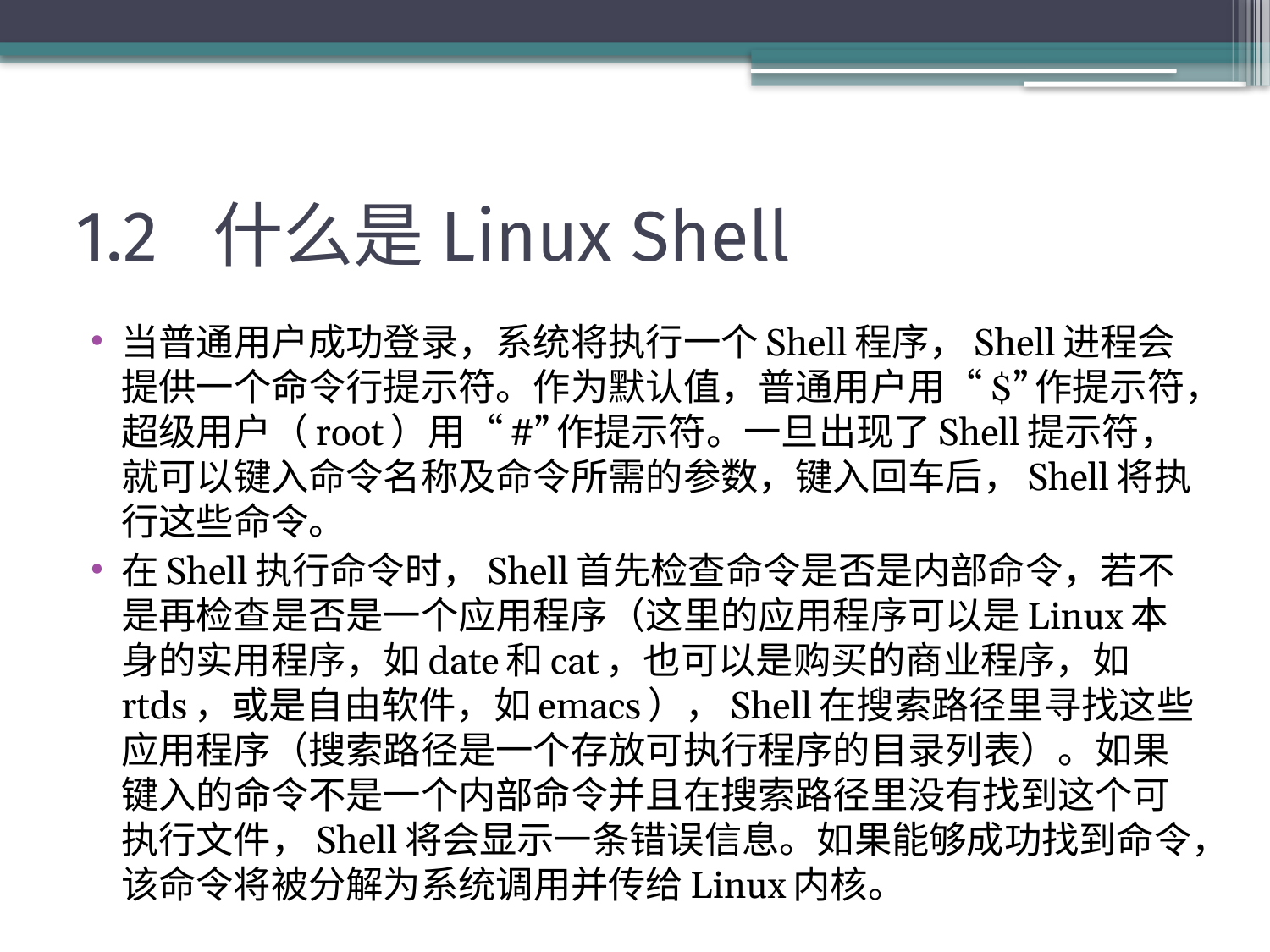

# 1.2  什么是Linux Shell
当普通用户成功登录，系统将执行一个Shell程序，Shell进程会提供一个命令行提示符。作为默认值，普通用户用“$”作提示符，超级用户（root）用“#”作提示符。一旦出现了Shell提示符，就可以键入命令名称及命令所需的参数，键入回车后，Shell将执行这些命令。
在Shell执行命令时，Shell首先检查命令是否是内部命令，若不是再检查是否是一个应用程序（这里的应用程序可以是Linux本身的实用程序，如date和cat，也可以是购买的商业程序，如rtds，或是自由软件，如emacs），Shell在搜索路径里寻找这些应用程序（搜索路径是一个存放可执行程序的目录列表）。如果键入的命令不是一个内部命令并且在搜索路径里没有找到这个可执行文件，Shell将会显示一条错误信息。如果能够成功找到命令，该命令将被分解为系统调用并传给Linux内核。